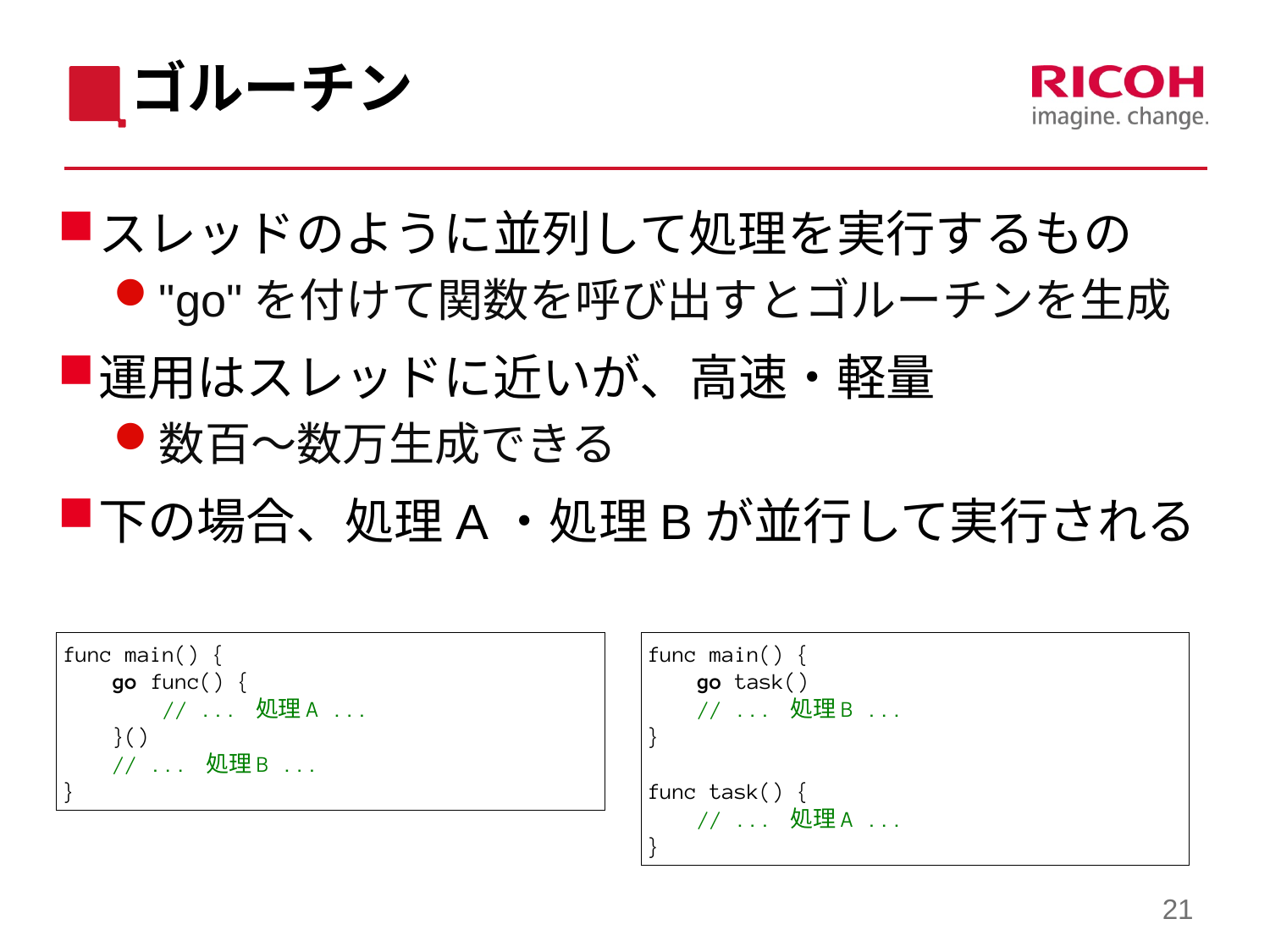

# ゴルーチン
スレッドのように並列して処理を実行するもの
"go"を付けて関数を呼び出すとゴルーチンを生成
運用はスレッドに近いが、高速・軽量
数百〜数万生成できる
下の場合、処理A・処理Bが並行して実行される
func main() {
    go func() {
        // ... 処理A ...
    }()
    // ... 処理B ...
}
func main() {
    go task()
    // ... 処理B ...
}

func task() {
    // ... 処理A ...
}
21